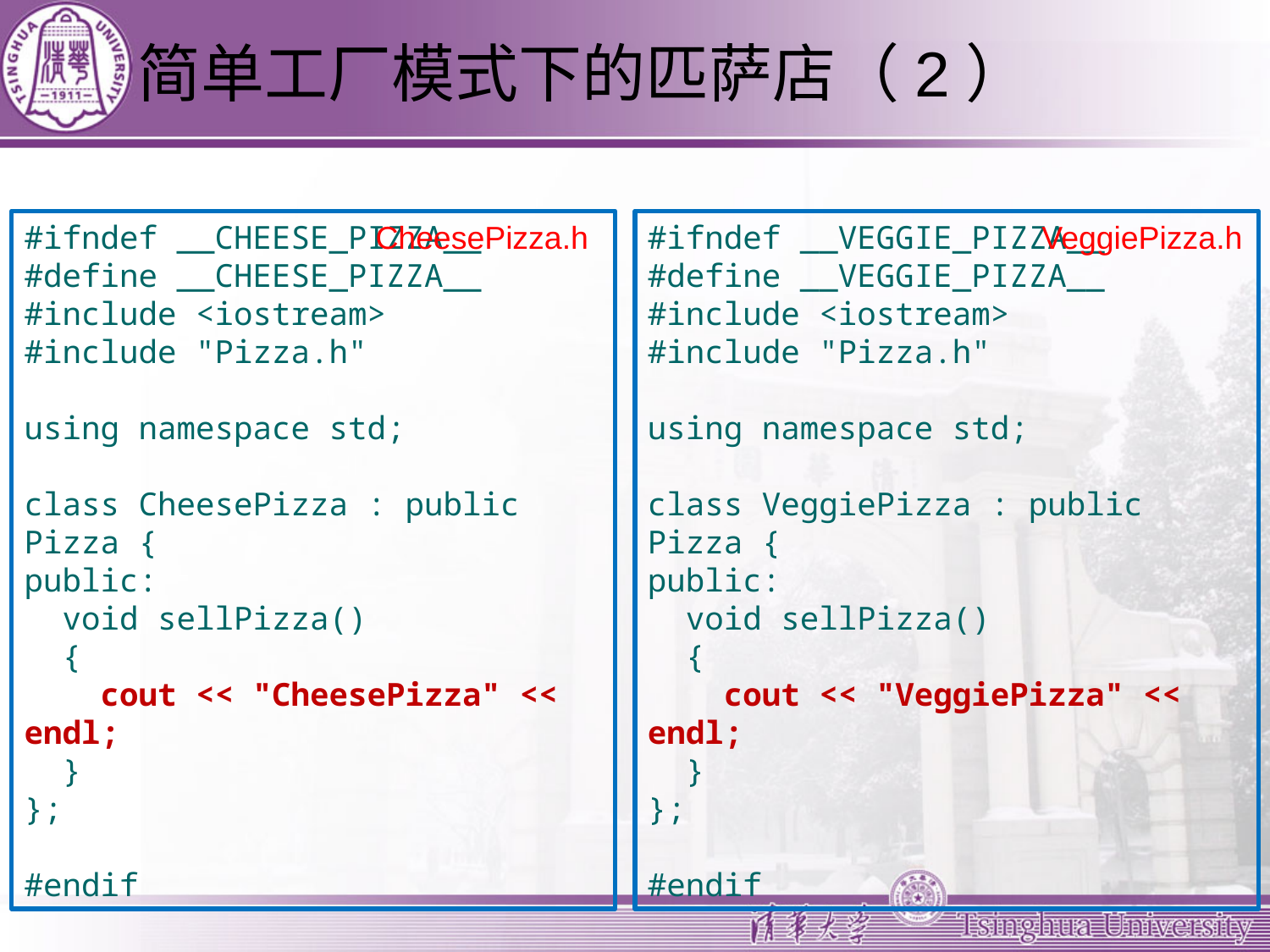

# 简单工厂模式下的匹萨店（2）
#ifndef __CHEESE_PIZZA__
#define __CHEESE_PIZZA__
#include <iostream>
#include "Pizza.h"

using namespace std;

class CheesePizza : public Pizza {
public:
  void sellPizza()
  {
    cout << "CheesePizza" << endl;
  }
};

#endif
CheesePizza.h
#ifndef __VEGGIE_PIZZA__
#define __VEGGIE_PIZZA__
#include <iostream>
#include "Pizza.h"

using namespace std;

class VeggiePizza : public Pizza {
public:
  void sellPizza()
  {
    cout << "VeggiePizza" << endl;
  }
};

#endif
VeggiePizza.h